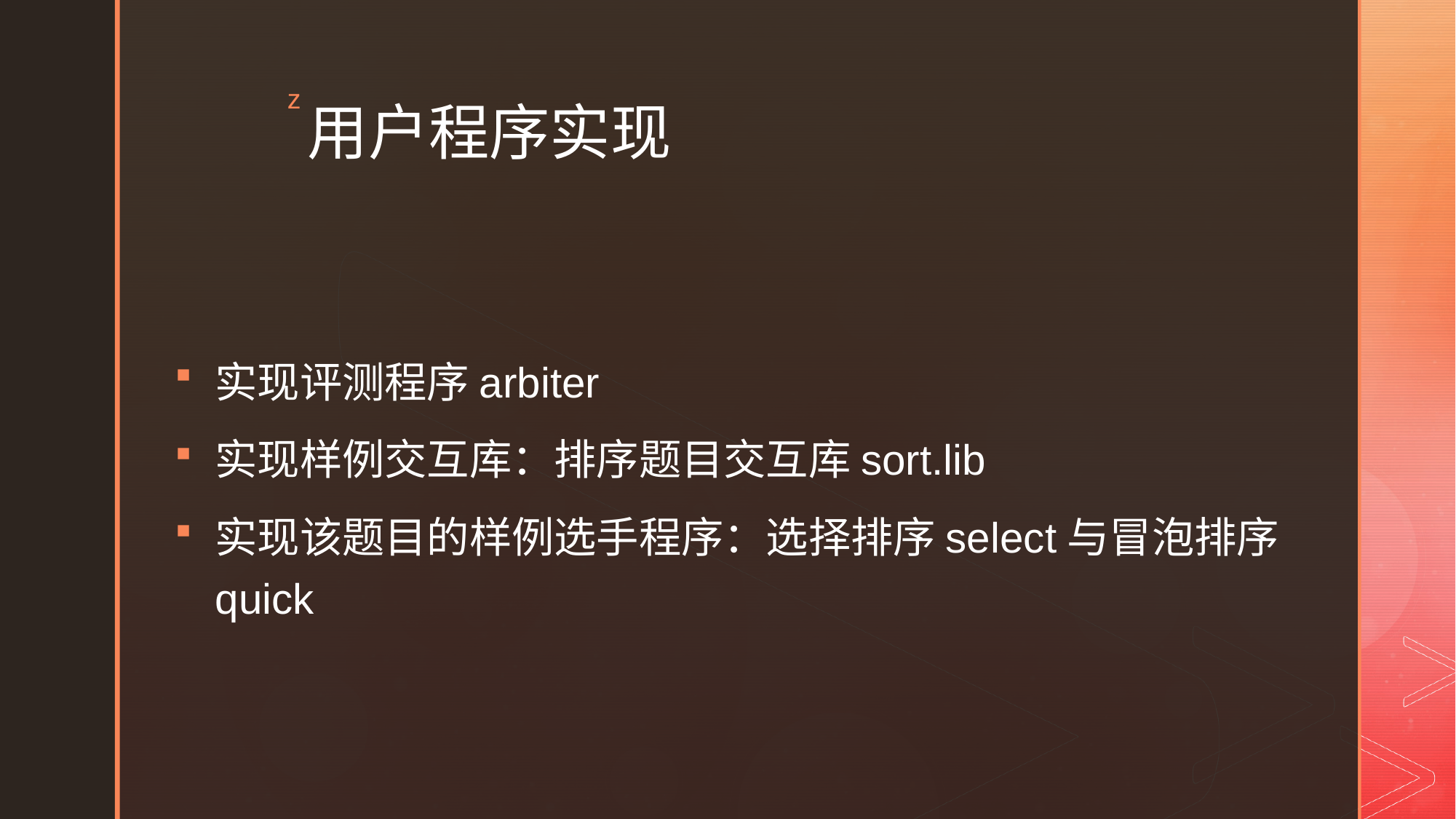

# 用户程序实现
实现评测程序arbiter
实现样例交互库：排序题目交互库sort.lib
实现该题目的样例选手程序：选择排序select与冒泡排序quick